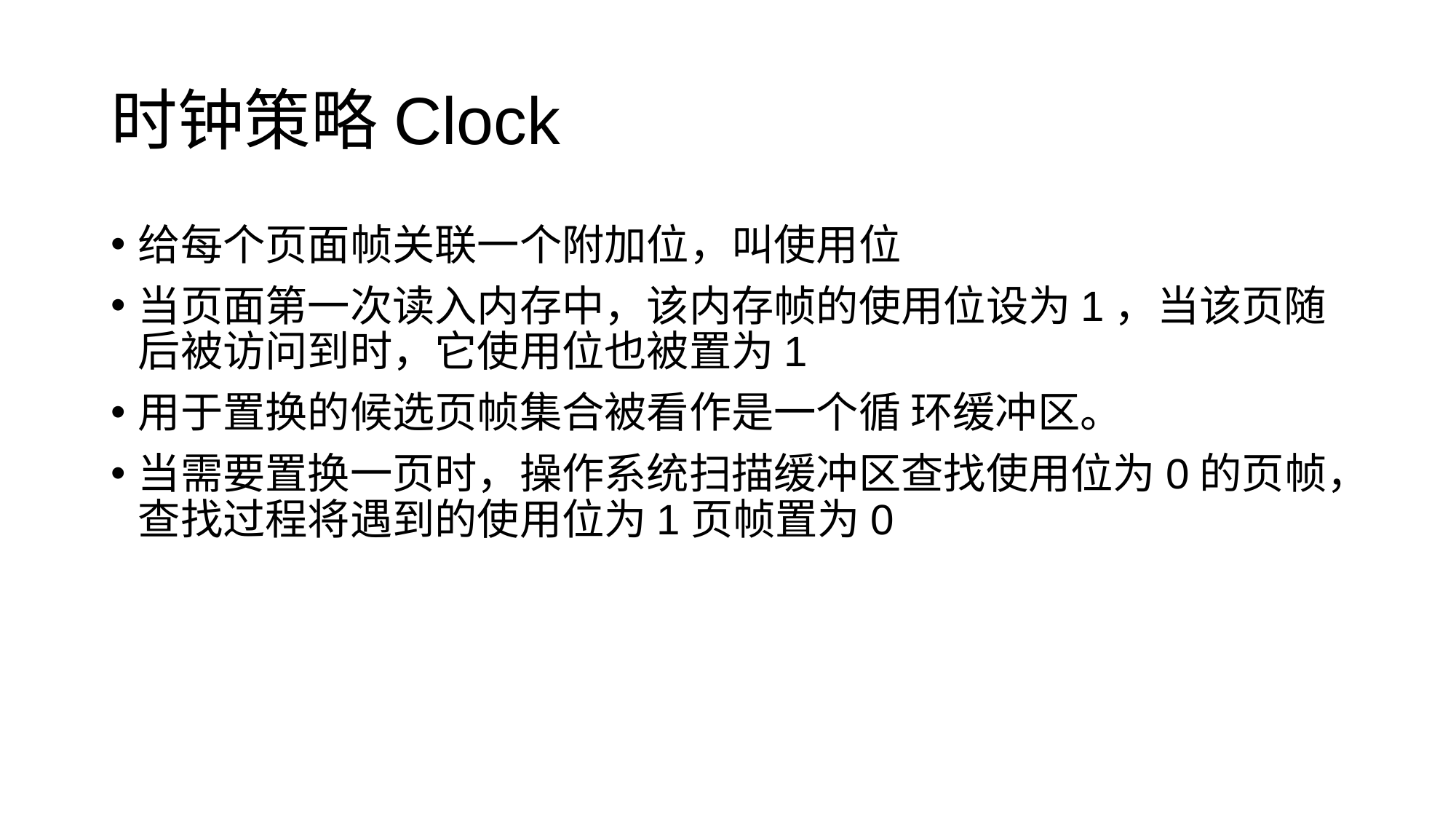

# 时钟策略Clock
给每个页面帧关联一个附加位，叫使用位
当页面第一次读入内存中，该内存帧的使用位设为1，当该页随后被访问到时，它使用位也被置为1
用于置换的候选页帧集合被看作是一个循 环缓冲区。
当需要置换一页时，操作系统扫描缓冲区查找使用位为0的页帧，查找过程将遇到的使用位为1页帧置为0